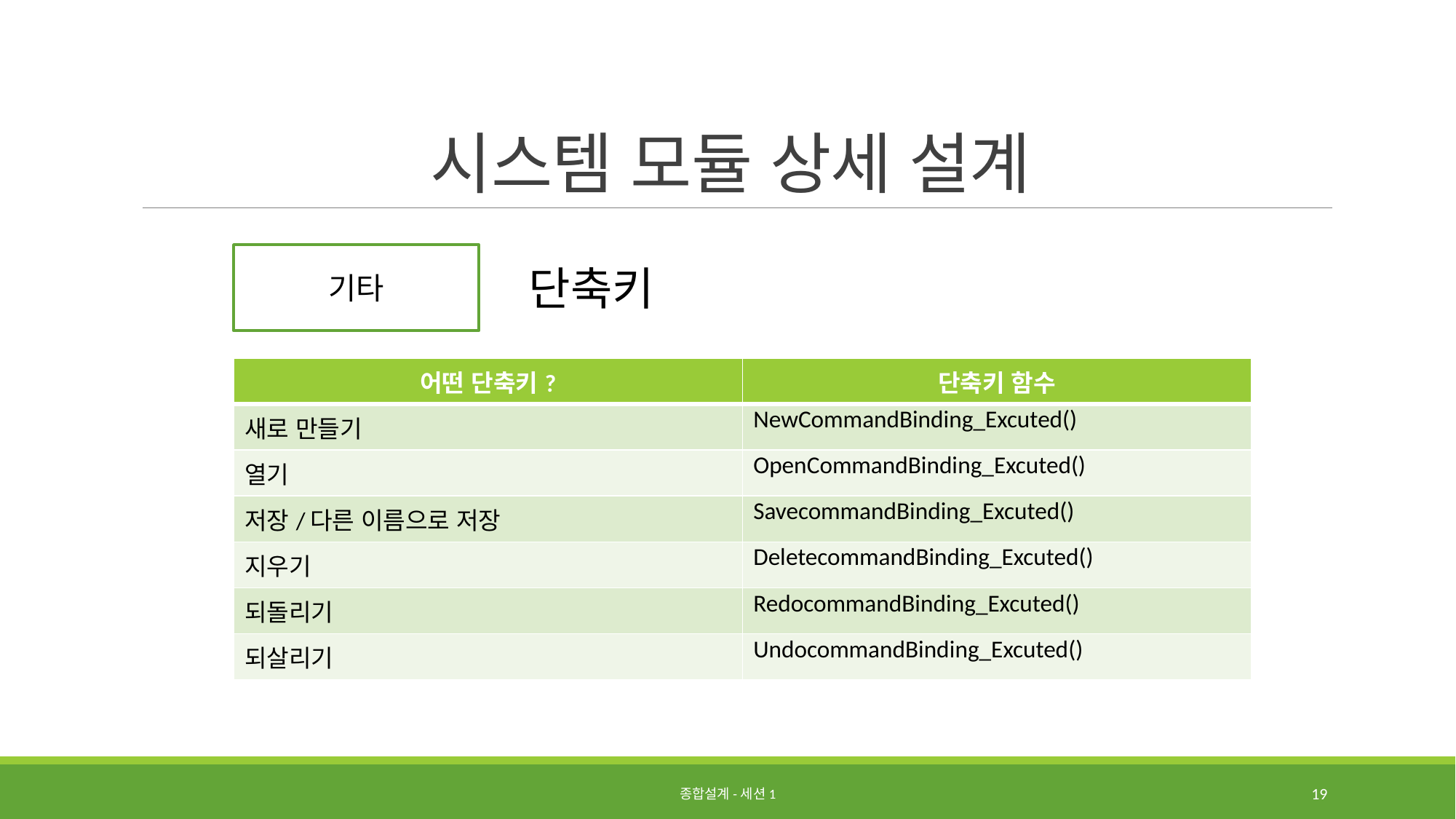

# 시스템 모듈 상세 설계
설계
기타
단축키
| 어떤 단축키? | 단축키 함수 |
| --- | --- |
| 새로 만들기 | NewCommandBinding\_Excuted() |
| 열기 | OpenCommandBinding\_Excuted() |
| 저장/다른 이름으로 저장 | SavecommandBinding\_Excuted() |
| 지우기 | DeletecommandBinding\_Excuted() |
| 되돌리기 | RedocommandBinding\_Excuted() |
| 되살리기 | UndocommandBinding\_Excuted() |
종합설계-세션1
19